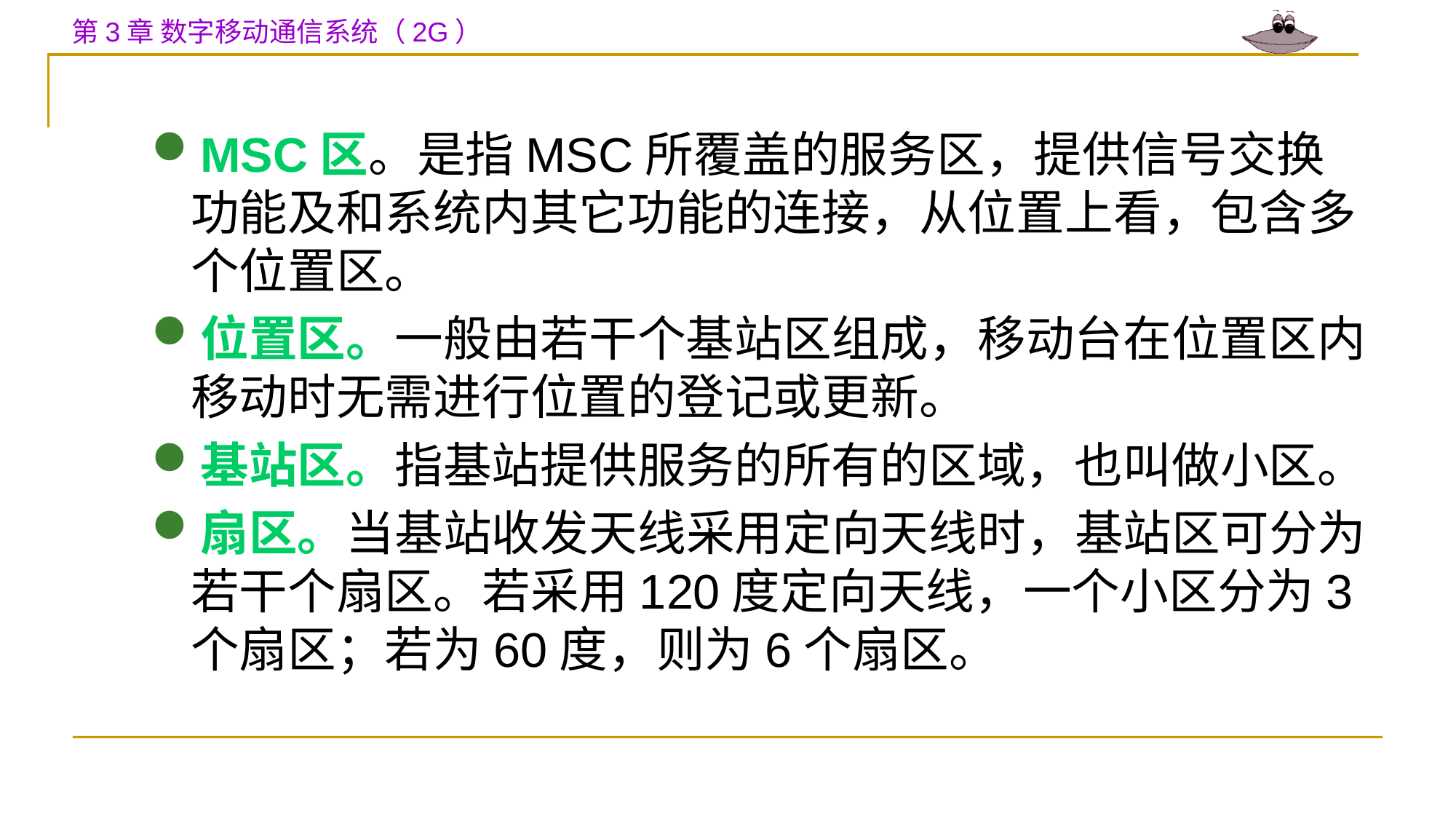

MSC区。是指MSC所覆盖的服务区，提供信号交换功能及和系统内其它功能的连接，从位置上看，包含多个位置区。
位置区。一般由若干个基站区组成，移动台在位置区内移动时无需进行位置的登记或更新。
基站区。指基站提供服务的所有的区域，也叫做小区。
扇区。当基站收发天线采用定向天线时，基站区可分为若干个扇区。若采用120度定向天线，一个小区分为3个扇区；若为60度，则为6个扇区。